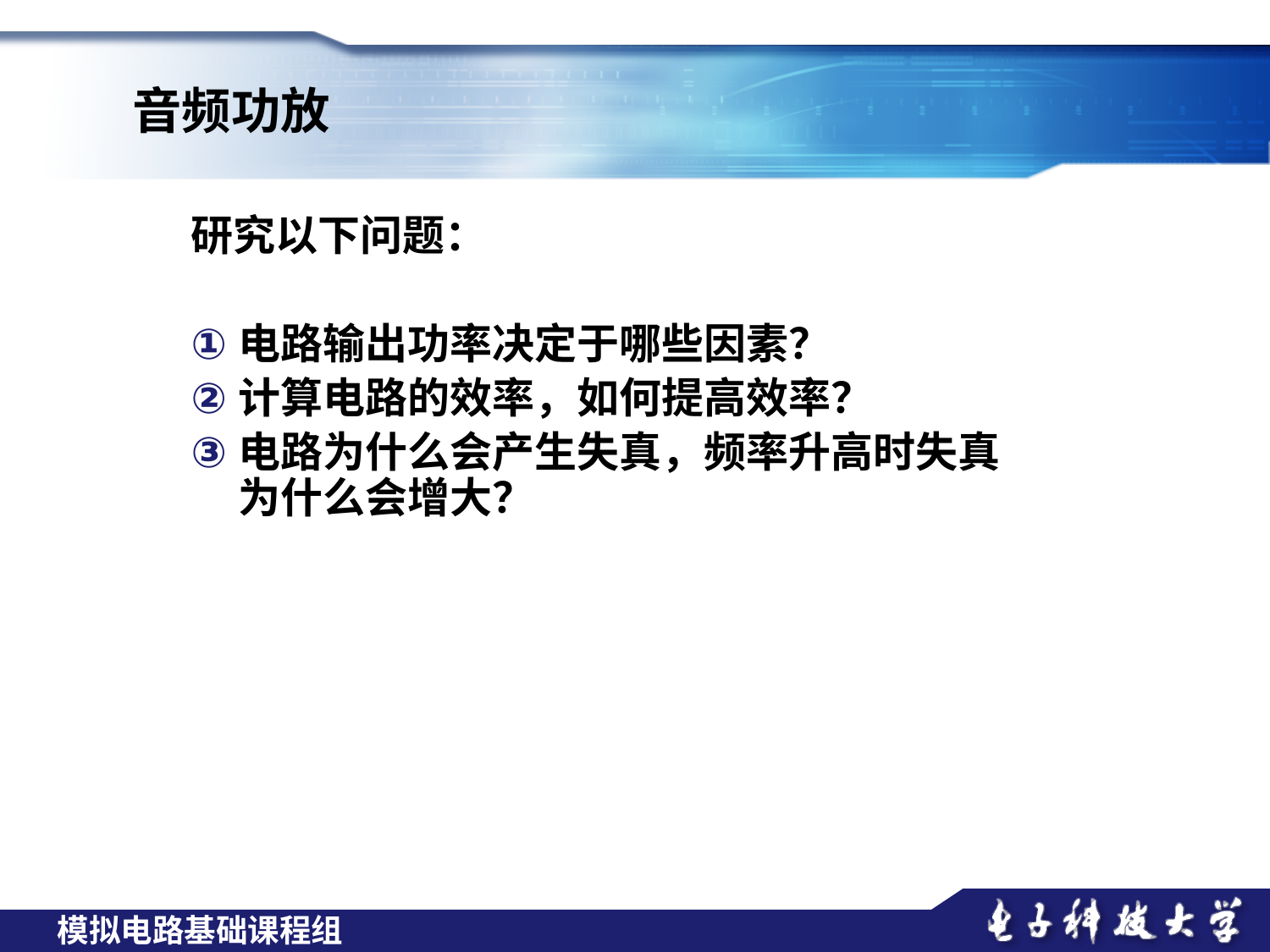

音频功放
研究以下问题：

电路输出功率决定于哪些因素？
计算电路的效率，如何提高效率？
电路为什么会产生失真，频率升高时失真为什么会增大？